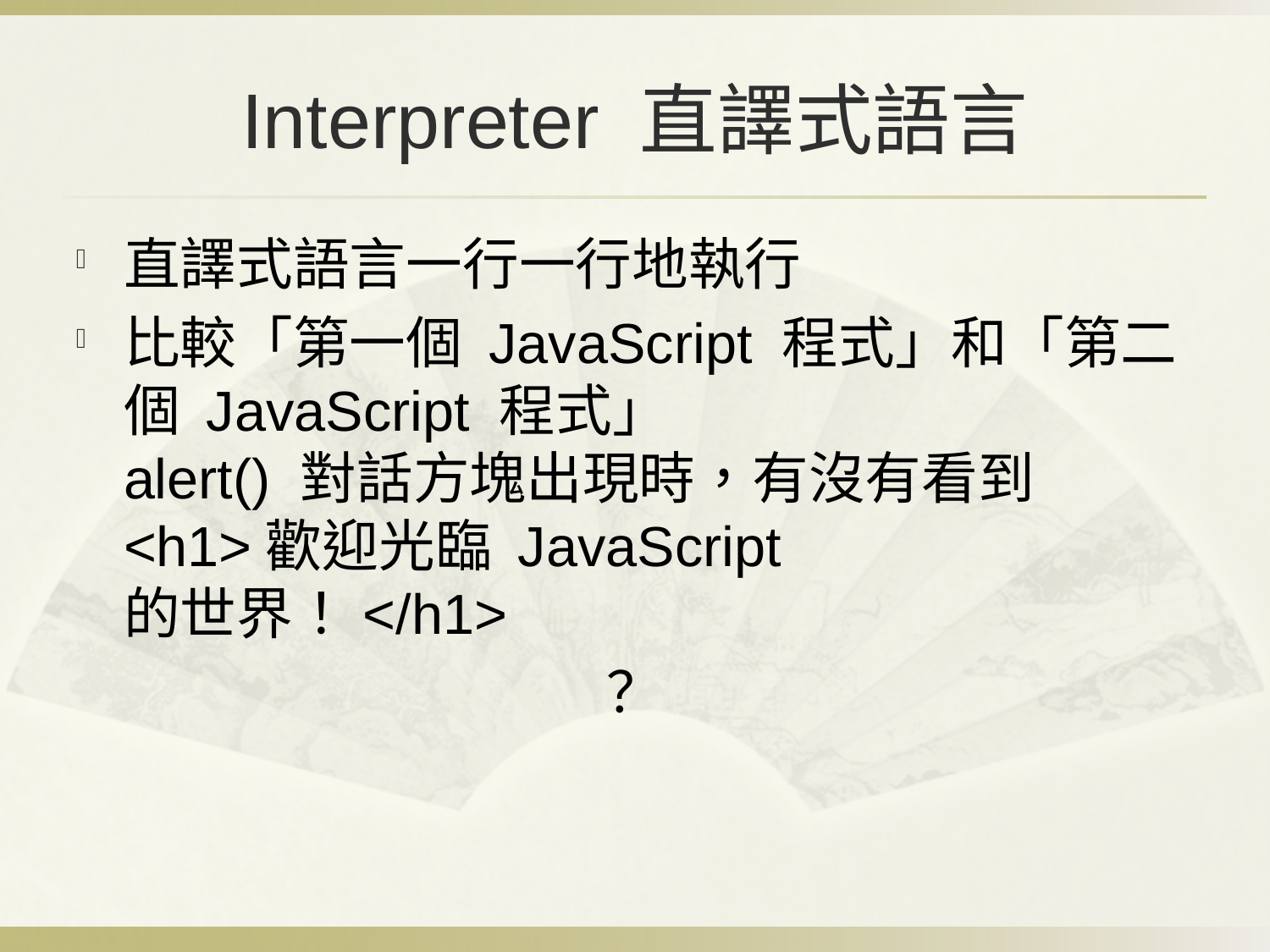

# Interpreter 直譯式語言
直譯式語言一行一行地執行
比較「第一個 JavaScript 程式」和「第二個 JavaScript 程式」
alert() 對話方塊出現時，有沒有看到
<h1>歡迎光臨 JavaScript 的世界！</h1>
？